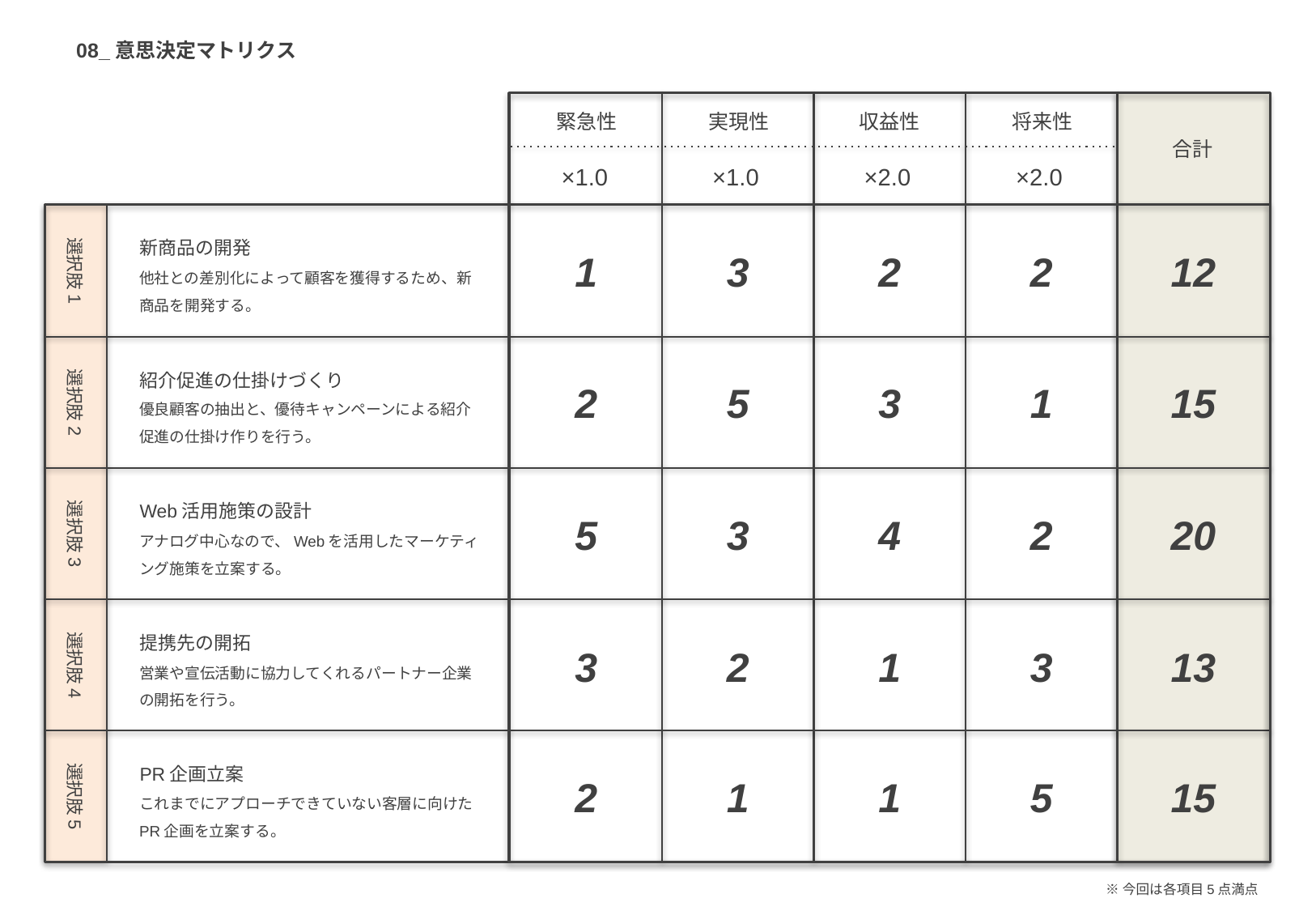

08_意思決定マトリクス

緊急性
実現性
収益性
将来性
合計
×1.0
×1.0
×2.0
×2.0

選択肢1
新商品の開発
他社との差別化によって顧客を獲得するため、新商品を開発する。
1
3
2
2
12
選択肢2
紹介促進の仕掛けづくり
優良顧客の抽出と、優待キャンペーンによる紹介促進の仕掛け作りを行う。
2
5
3
1
15
選択肢3
Web活用施策の設計
アナログ中心なので、Webを活用したマーケティング施策を立案する。
5
3
4
2
20
選択肢4
提携先の開拓
営業や宣伝活動に協力してくれるパートナー企業の開拓を行う。
3
2
1
3
13
選択肢5
PR企画立案
これまでにアプローチできていない客層に向けたPR企画を立案する。
2
1
1
5
15
※今回は各項目5点満点